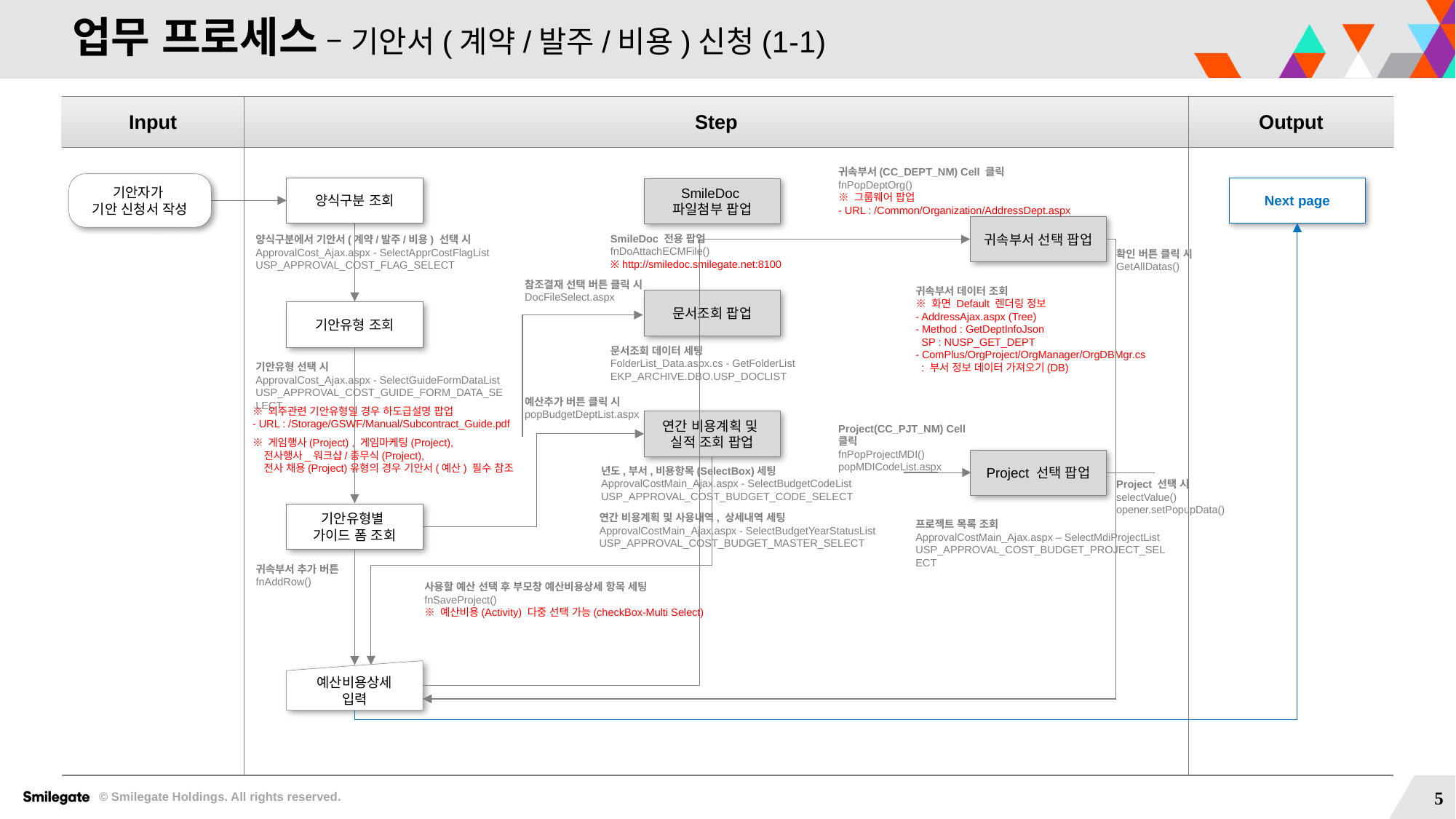

# 업무 프로세스 – 기안서(계약/발주/비용)신청(1-1)
| Input | Step | Output |
| --- | --- | --- |
|  |  |  |
귀속부서(CC_DEPT_NM) Cell 클릭
fnPopDeptOrg()
※ 그룹웨어 팝업
- URL : /Common/Organization/AddressDept.aspx

기안자가
기안 신청서 작성
양식구분 조회
Next page
SmileDoc
파일첨부 팝업
귀속부서 선택 팝업
SmileDoc 전용 팝업
fnDoAttachECMFile()
※ http://smiledoc.smilegate.net:8100
양식구분에서 기안서(계약/발주/비용) 선택 시
ApprovalCost_Ajax.aspx - SelectApprCostFlagList
USP_APPROVAL_COST_FLAG_SELECT
확인 버튼 클릭 시
GetAllDatas()
참조결재 선택 버튼 클릭 시DocFileSelect.aspx
귀속부서 데이터 조회
※ 화면 Default 렌더링 정보
- AddressAjax.aspx (Tree)
- Method : GetDeptInfoJson
  SP : NUSP_GET_DEPT
- ComPlus/OrgProject/OrgManager/OrgDBMgr.cs
  : 부서 정보 데이터 가져오기(DB)
문서조회 팝업
기안유형 조회
문서조회 데이터 세팅
FolderList_Data.aspx.cs - GetFolderList
EKP_ARCHIVE.DBO.USP_DOCLIST
기안유형 선택 시
ApprovalCost_Ajax.aspx - SelectGuideFormDataList
USP_APPROVAL_COST_GUIDE_FORM_DATA_SELECT
예산추가 버튼 클릭 시
popBudgetDeptList.aspx
※ 외주관련 기안유형일 경우 하도급설명 팝업
- URL : /Storage/GSWF/Manual/Subcontract_Guide.pdf
연간 비용계획 및
실적 조회 팝업
Project(CC_PJT_NM) Cell 클릭
fnPopProjectMDI()
popMDICodeList.aspx
※ 게임행사(Project) , 게임마케팅(Project),
   전사행사_워크샵/종무식(Project),
   전사 채용(Project)유형의 경우 기안서(예산) 필수 참조
Project 선택 팝업
년도,부서,비용항목(SelectBox)세팅
ApprovalCostMain_Ajax.aspx - SelectBudgetCodeList
USP_APPROVAL_COST_BUDGET_CODE_SELECT
Project 선택 시
selectValue()
opener.setPopupData()
기안유형별
가이드 폼 조회
연간 비용계획 및 사용내역, 상세내역 세팅
ApprovalCostMain_Ajax.aspx - SelectBudgetYearStatusList
USP_APPROVAL_COST_BUDGET_MASTER_SELECT

프로젝트 목록 조회
ApprovalCostMain_Ajax.aspx – SelectMdiProjectList
USP_APPROVAL_COST_BUDGET_PROJECT_SELECT
귀속부서 추가 버튼
fnAddRow()
사용할 예산 선택 후 부모창 예산비용상세 항목 세팅
fnSaveProject()
※ 예산비용(Activity) 다중 선택 가능(checkBox-Multi Select)
예산비용상세
입력
5